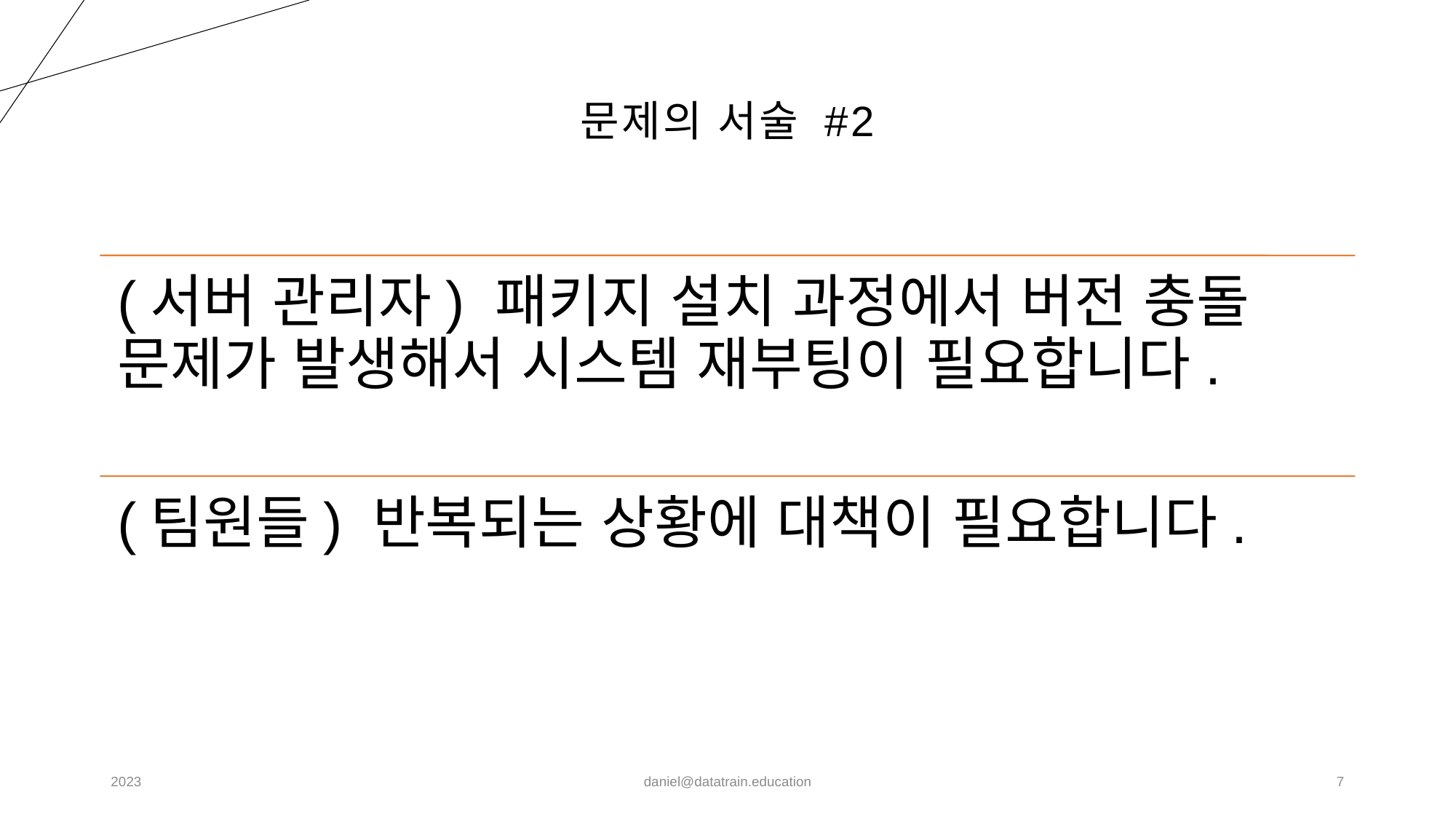

# 문제의 서술 #2
(서버 관리자) 패키지 설치 과정에서 버전 충돌 문제가 발생해서 시스템 재부팅이 필요합니다.
(팀원들) 반복되는 상황에 대책이 필요합니다.
2023
daniel@datatrain.education
7